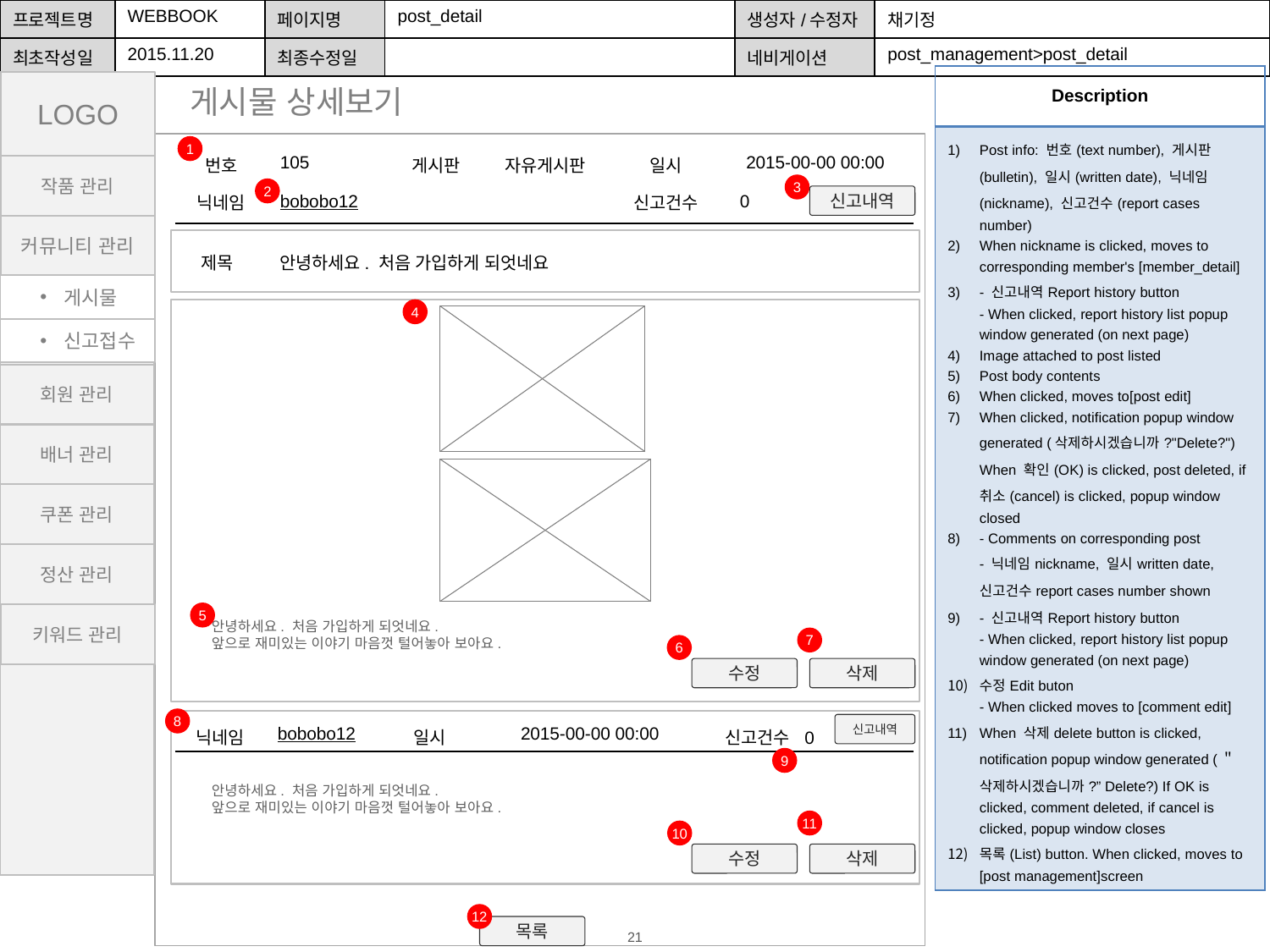

| 프로젝트명 | WEBBOOK | 페이지명 | post\_detail | 생성자/수정자 | 채기정 |
| --- | --- | --- | --- | --- | --- |
| 최초작성일 | 2015.11.20 | 최종수정일 |  | 네비게이션 | post\_management>post\_detail |
| Description |
| --- |
| Post info: 번호(text number), 게시판(bulletin), 일시(written date), 닉네임(nickname), 신고건수(report cases number) When nickname is clicked, moves to corresponding member's [member\_detail] - 신고내역Report history button - When clicked, report history list popup window generated (on next page) Image attached to post listed Post body contents When clicked, moves to[post edit] When clicked, notification popup window generated (삭제하시겠습니까?"Delete?") When 확인(OK) is clicked, post deleted, if 취소(cancel) is clicked, popup window closed - Comments on corresponding post - 닉네임nickname, 일시written date, 신고건수report cases number shown - 신고내역Report history button - When clicked, report history list popup window generated (on next page) 수정Edit buton - When clicked moves to [comment edit] When 삭제delete button is clicked, notification popup window generated (＂삭제하시겠습니까?” Delete?) If OK is clicked, comment deleted, if cancel is clicked, popup window closes 목록(List) button. When clicked, moves to [post management]screen |

LOGO
게시물 상세보기

1
| 번호 | 105 | 게시판 | 자유게시판 | 일시 | 2015-00-00 00:00 |
| --- | --- | --- | --- | --- | --- |
| 닉네임 | bobobo12 |  |  | 신고건수 | 0 |
작품 관리
3
2
신고내역
커뮤니티 관리

제목
안녕하세요. 처음 가입하게 되엇네요
게시물

4

신고접수
회원 관리
배너 관리

쿠폰 관리
정산 관리
5
키워드 관리
안녕하세요. 처음 가입하게 되엇네요.
앞으로 재미있는 이야기 마음껏 털어놓아 보아요.
7
6
수정
삭제
8

신고내역
| 닉네임 | bobobo12 | 일시 | 2015-00-00 00:00 | 신고건수 0 |  |
| --- | --- | --- | --- | --- | --- |
9
안녕하세요. 처음 가입하게 되엇네요.
앞으로 재미있는 이야기 마음껏 털어놓아 보아요.
11
10
수정
삭제
12
목록